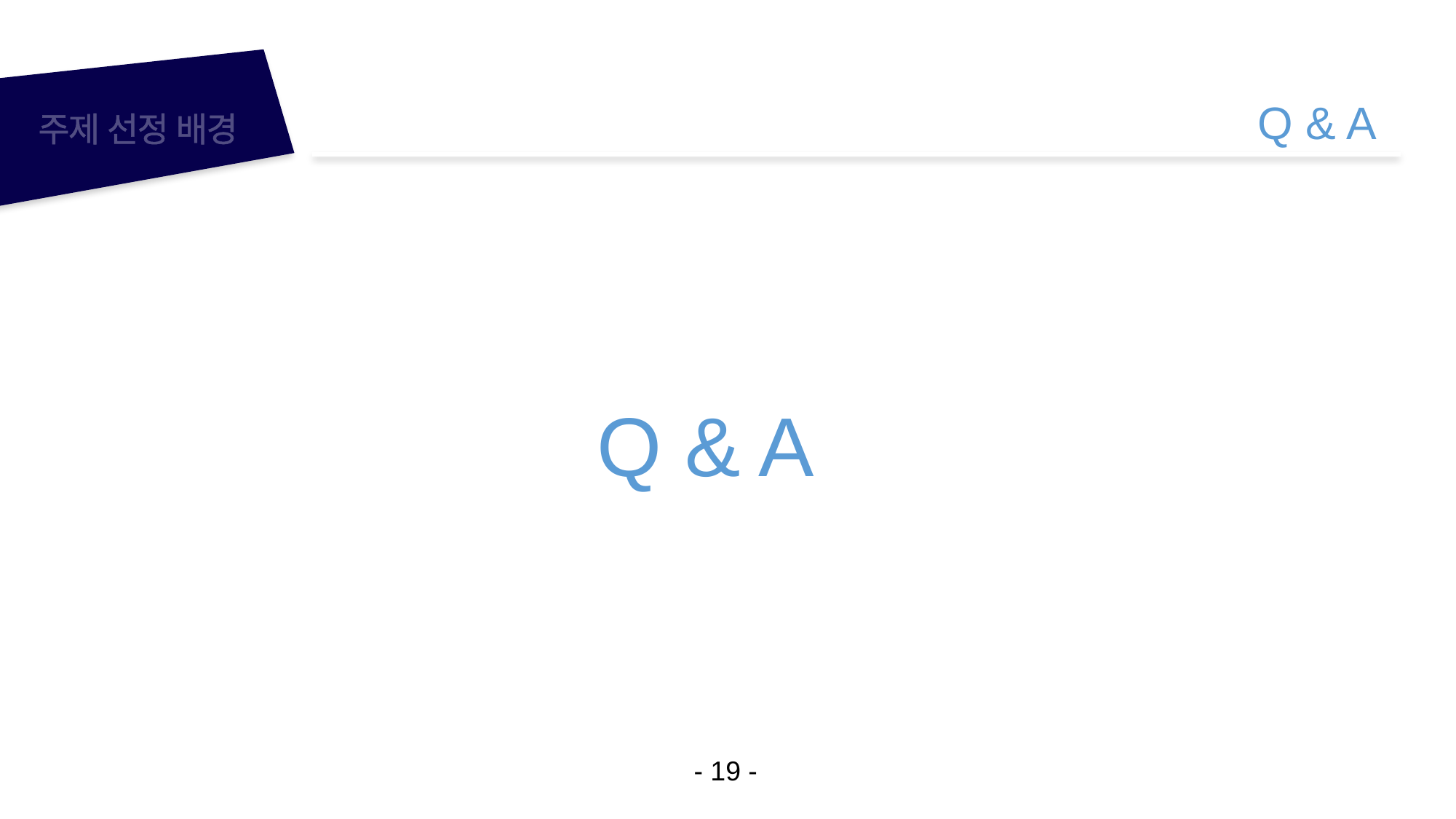

Q & A
주제 선정 배경
Q & A
- 19 -